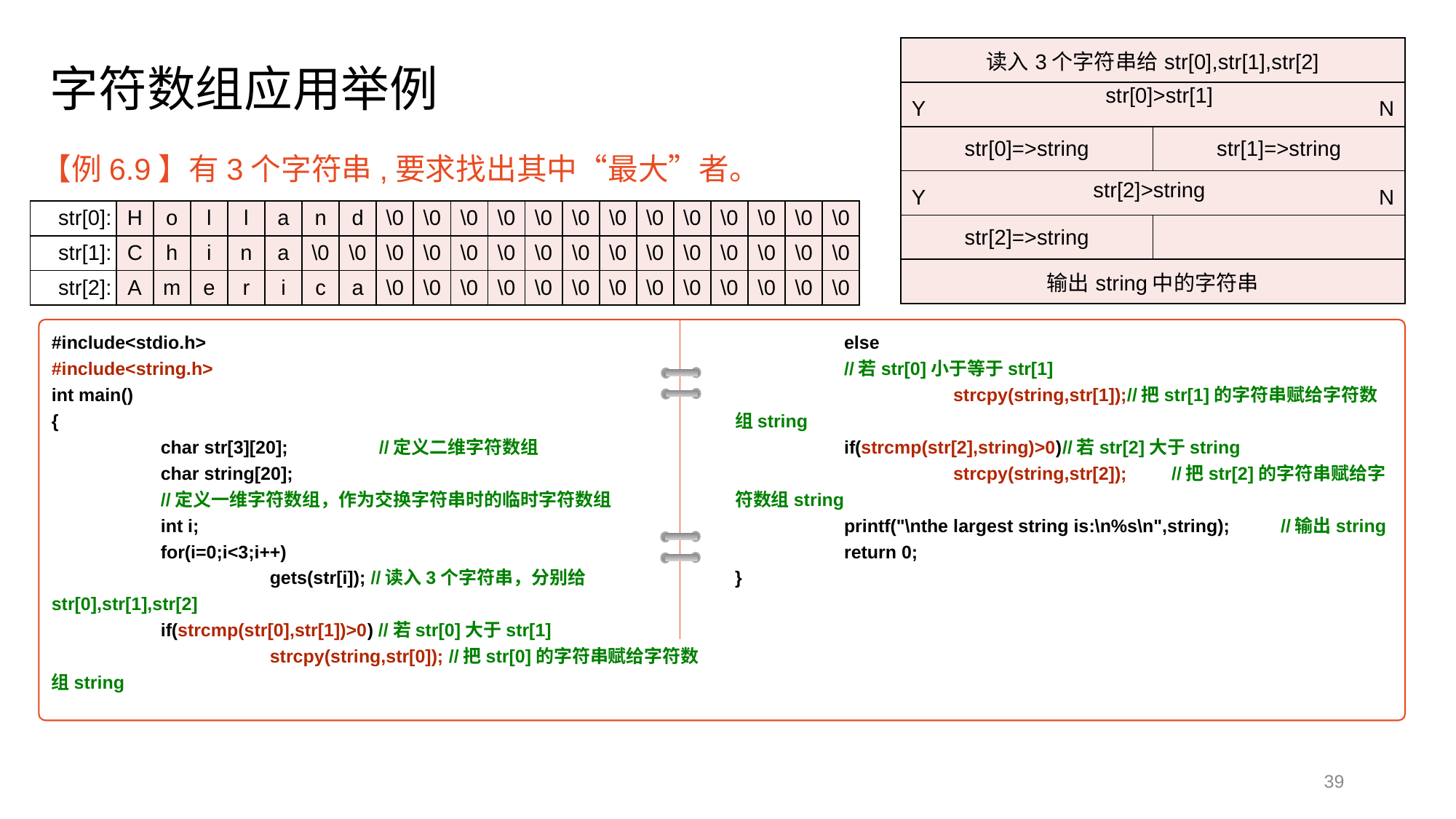

# 字符数组应用举例
| 读入3个字符串给str[0],str[1],str[2] |  |
| --- | --- |
| Y | N |
| str[0]=>string | str[1]=>string |
| Y | N |
| str[2]=>string |  |
| 输出string中的字符串 |  |
str[0]>str[1]
【例6.9】有3个字符串,要求找出其中“最大”者。
str[2]>string
| str[0]: | H | o | l | l | a | n | d | \0 | \0 | \0 | \0 | \0 | \0 | \0 | \0 | \0 | \0 | \0 | \0 | \0 |
| --- | --- | --- | --- | --- | --- | --- | --- | --- | --- | --- | --- | --- | --- | --- | --- | --- | --- | --- | --- | --- |
| str[1]: | C | h | i | n | a | \0 | \0 | \0 | \0 | \0 | \0 | \0 | \0 | \0 | \0 | \0 | \0 | \0 | \0 | \0 |
| str[2]: | A | m | e | r | i | c | a | \0 | \0 | \0 | \0 | \0 | \0 | \0 | \0 | \0 | \0 | \0 | \0 | \0 |
#include<stdio.h>
#include<string.h>
int main()
{
	char str[3][20];	//定义二维字符数组
	char string[20];
	//定义一维字符数组，作为交换字符串时的临时字符数组
	int i;
	for(i=0;i<3;i++)
		gets(str[i]); //读入3个字符串，分别给str[0],str[1],str[2]
	if(strcmp(str[0],str[1])>0) //若str[0]大于str[1]
		strcpy(string,str[0]); //把str[0]的字符串赋给字符数组string
	else						//若str[0]小于等于str[1]
		strcpy(string,str[1]);//把str[1]的字符串赋给字符数组string
	if(strcmp(str[2],string)>0)	//若str[2]大于string
		strcpy(string,str[2]);	//把str[2]的字符串赋给字符数组string
	printf("\nthe largest string is:\n%s\n",string);	//输出string
	return 0;
}

39